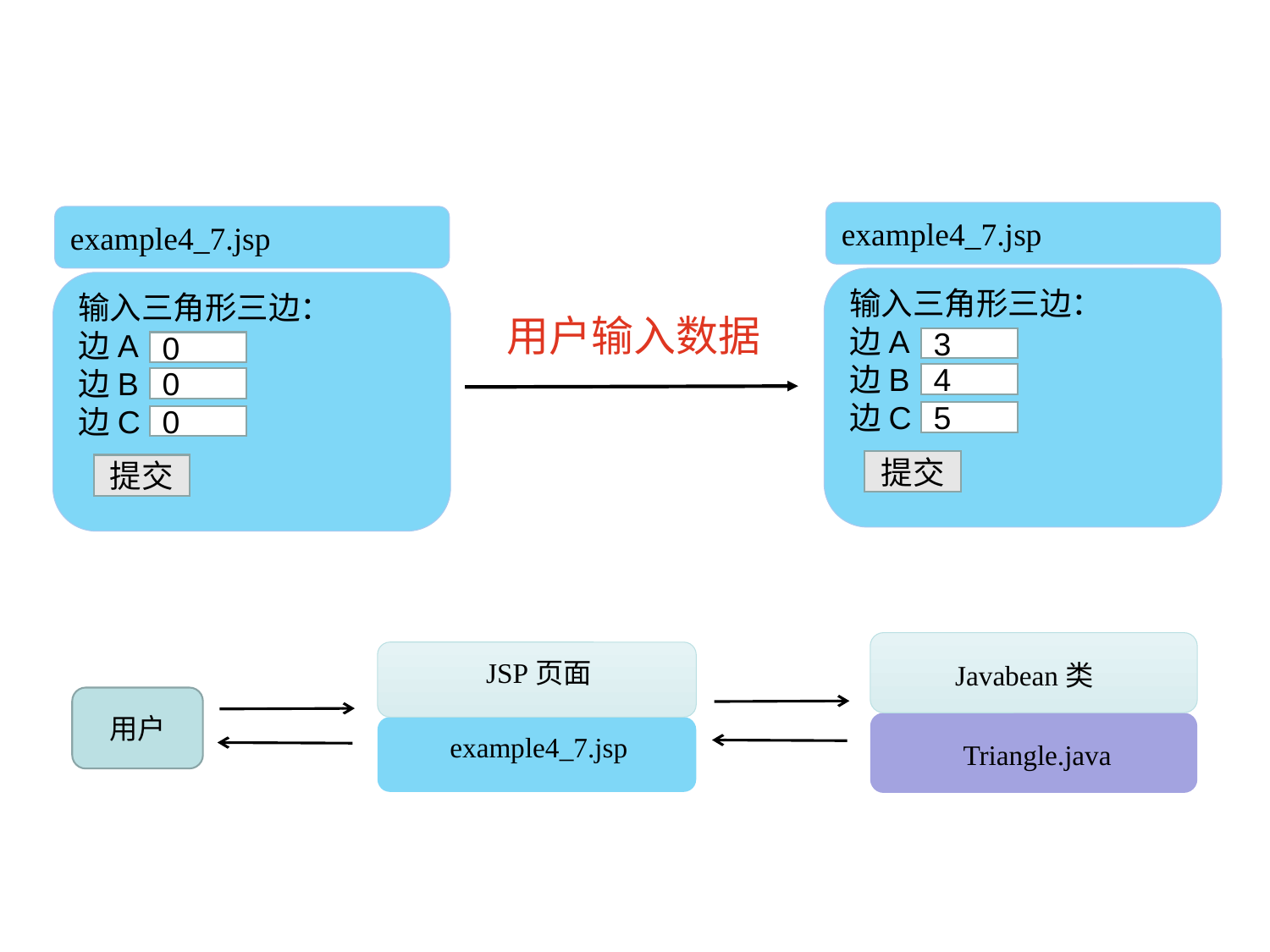

example4_7.jsp
用户输入数据
输入三角形三边：
边A：
边B：
边C：

3
4
5
提交
example4_7.jsp
0
0
0
提交
输入三角形三边：
边A：
边B：
边C：

Javabean类
Triangle.java

JSP页面
example4_7.jsp
用户